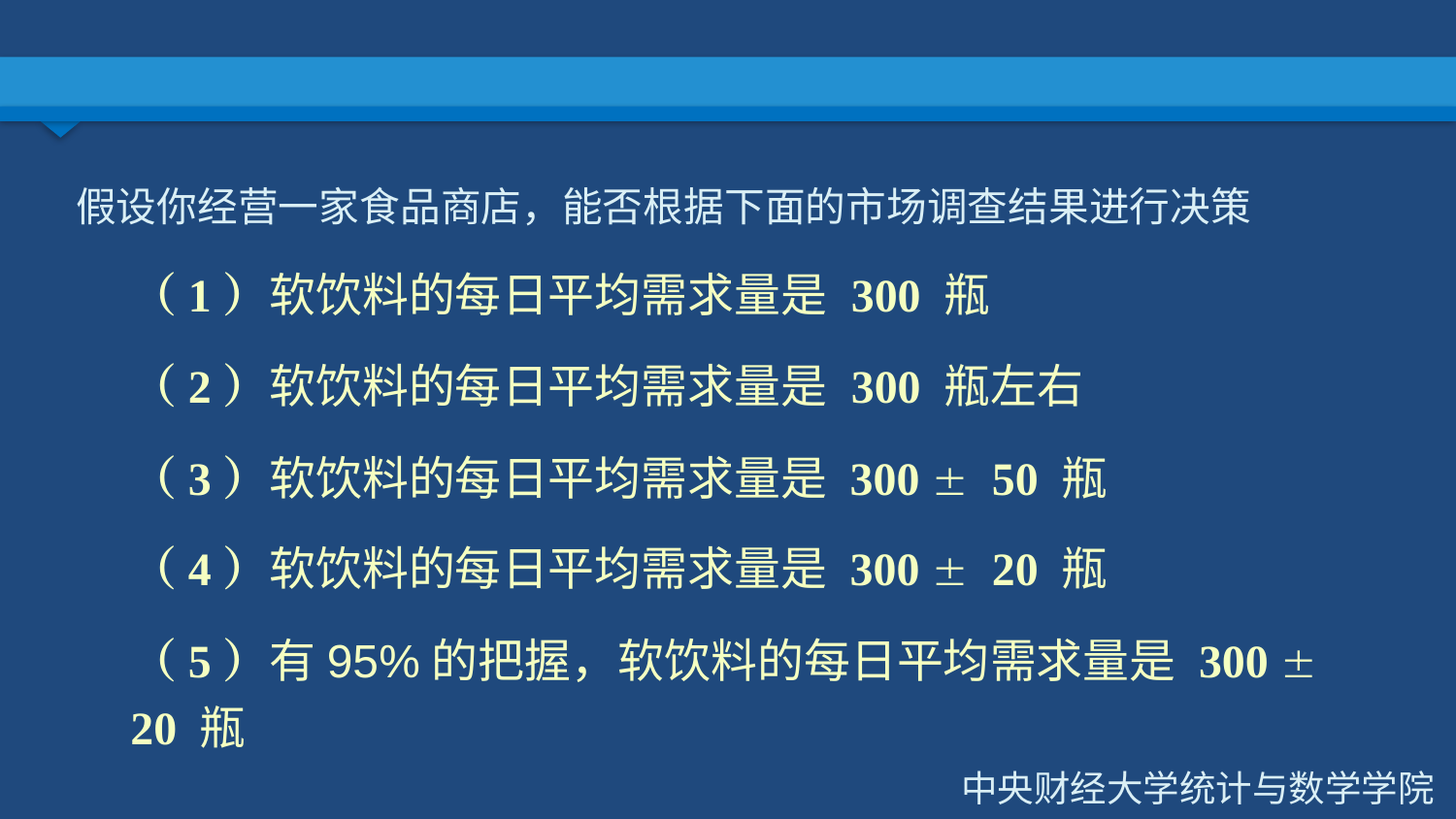

#
假设你经营一家食品商店，能否根据下面的市场调查结果进行决策
（1）软饮料的每日平均需求量是 300 瓶
（2）软饮料的每日平均需求量是 300 瓶左右
（3）软饮料的每日平均需求量是 300 ± 50 瓶
（4）软饮料的每日平均需求量是 300 ± 20 瓶
（5）有95%的把握，软饮料的每日平均需求量是 300 ± 20 瓶